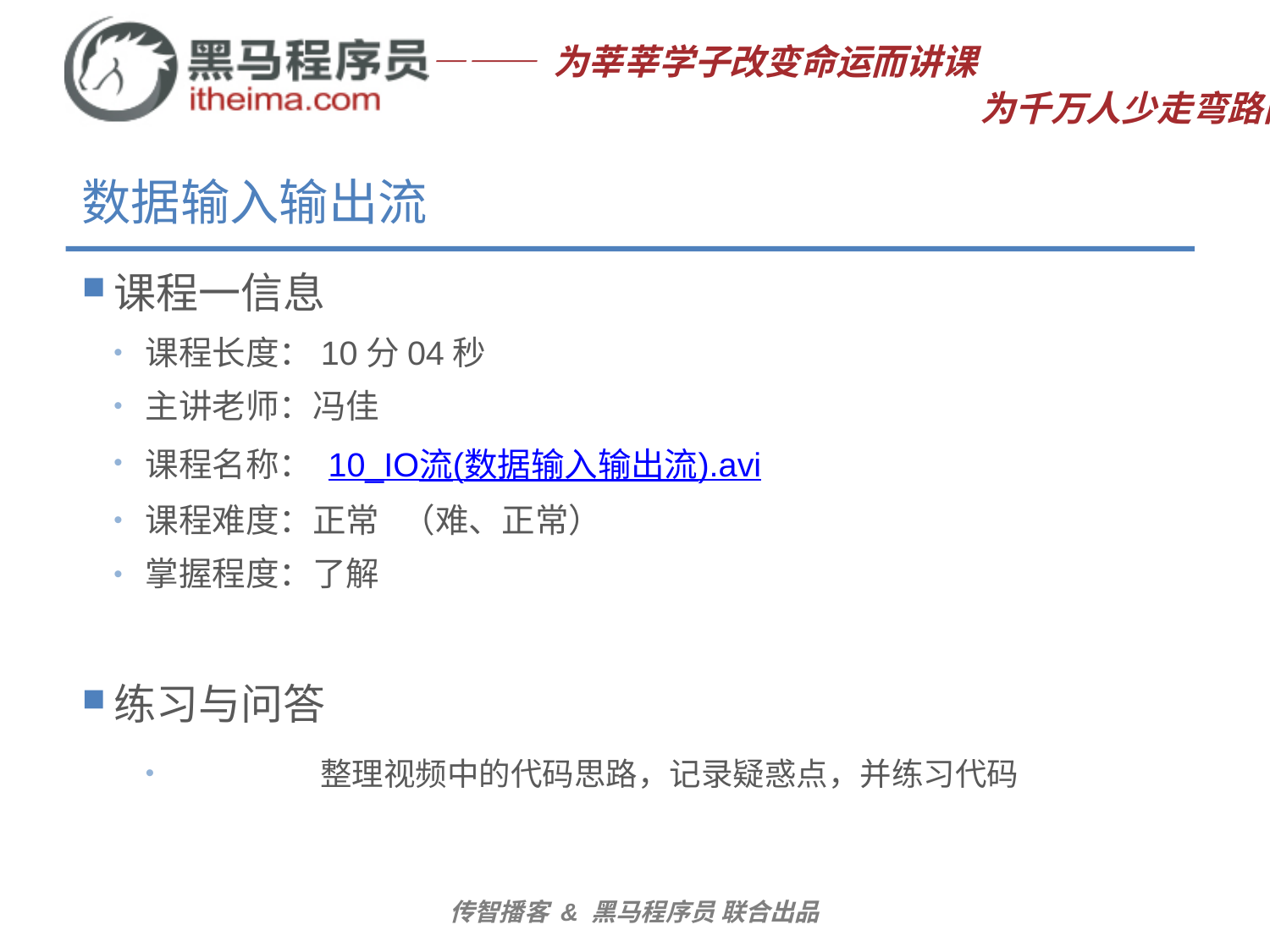

# 数据输入输出流
课程一信息
课程长度：10分04秒
主讲老师：冯佳
课程名称： 10_IO流(数据输入输出流).avi
课程难度：正常   （难、正常）
掌握程度：了解

练习与问答
	整理视频中的代码思路，记录疑惑点，并练习代码